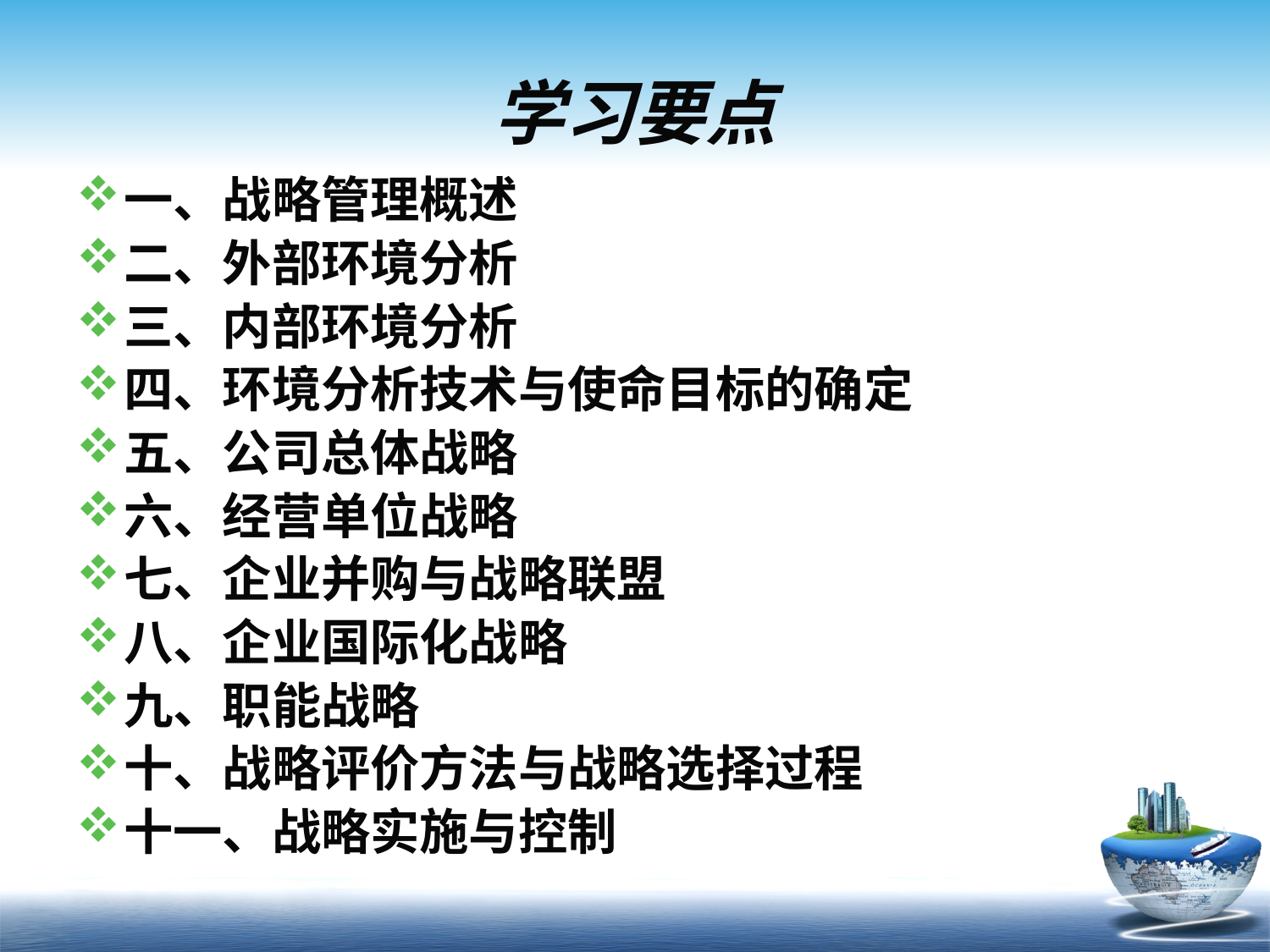

# 学习要点
一、战略管理概述
二、外部环境分析
三、内部环境分析
四、环境分析技术与使命目标的确定
五、公司总体战略
六、经营单位战略
七、企业并购与战略联盟
八、企业国际化战略
九、职能战略
十、战略评价方法与战略选择过程
十一、战略实施与控制